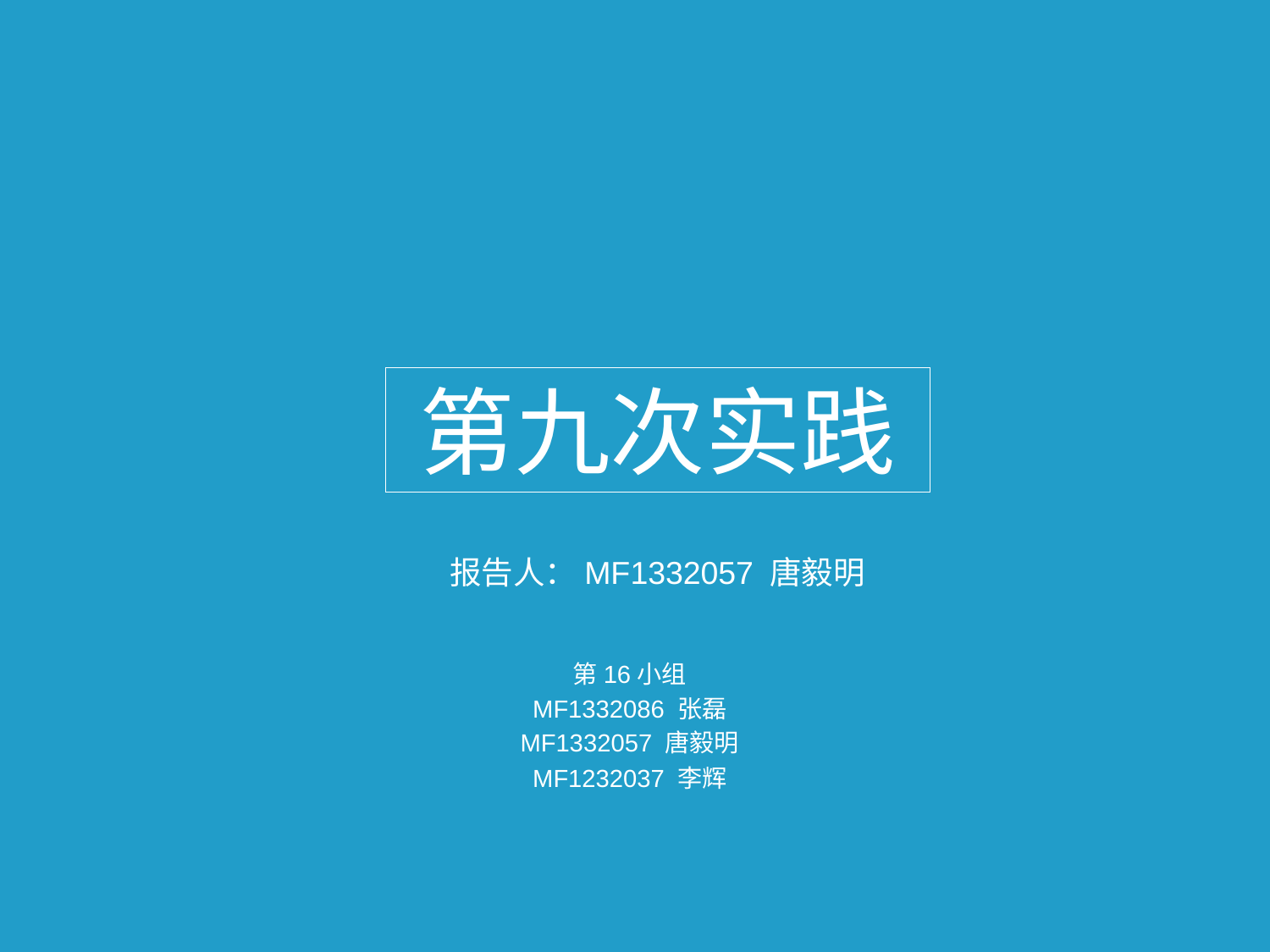

# 第九次实践
报告人：MF1332057 唐毅明
第16小组
MF1332086 张磊
MF1332057 唐毅明
MF1232037 李辉